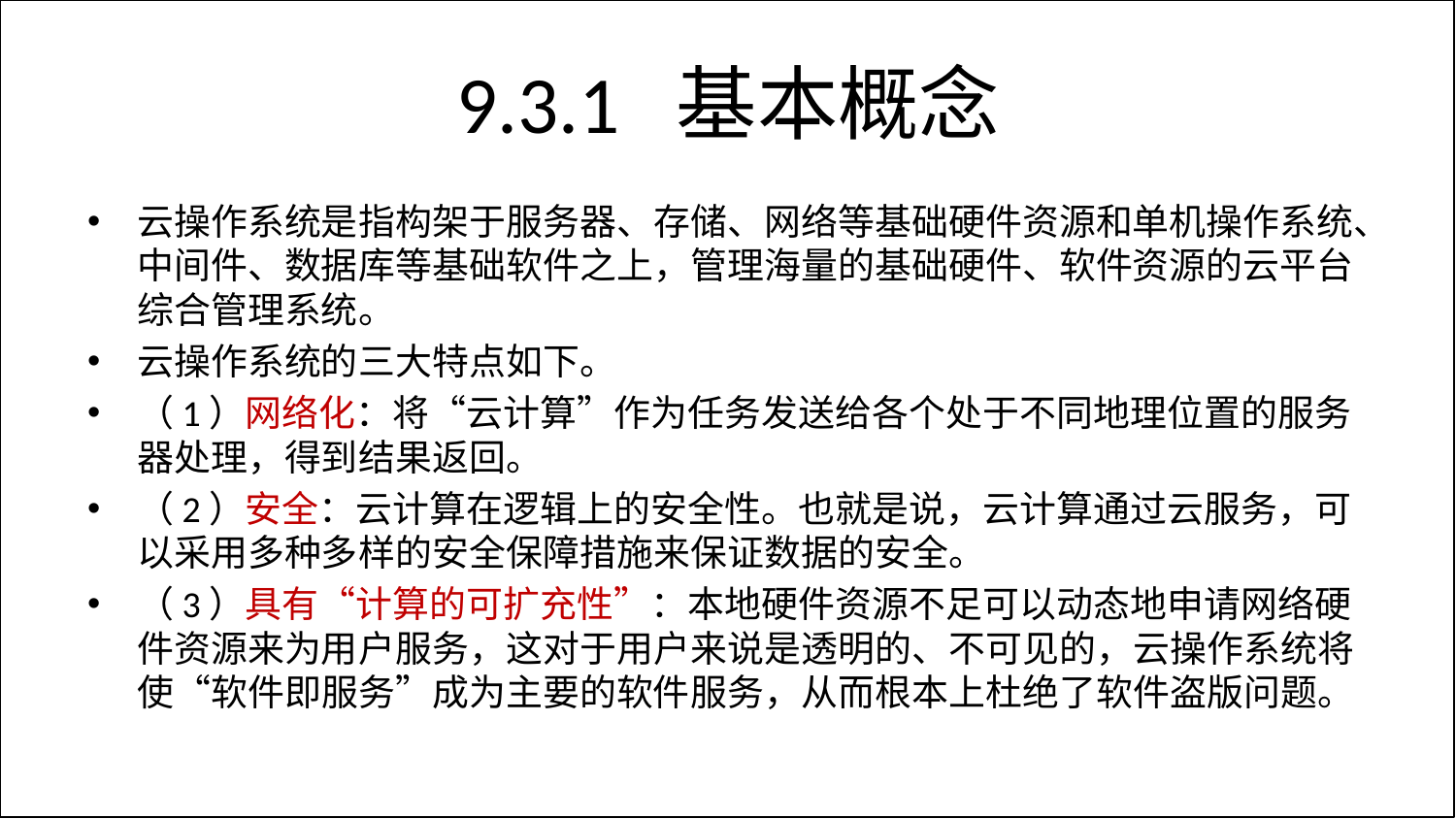

# 9.3.1  基本概念
云操作系统是指构架于服务器、存储、网络等基础硬件资源和单机操作系统、中间件、数据库等基础软件之上，管理海量的基础硬件、软件资源的云平台综合管理系统。
云操作系统的三大特点如下。
（1）网络化：将“云计算”作为任务发送给各个处于不同地理位置的服务器处理，得到结果返回。
（2）安全：云计算在逻辑上的安全性。也就是说，云计算通过云服务，可以采用多种多样的安全保障措施来保证数据的安全。
（3）具有“计算的可扩充性”：本地硬件资源不足可以动态地申请网络硬件资源来为用户服务，这对于用户来说是透明的、不可见的，云操作系统将使“软件即服务”成为主要的软件服务，从而根本上杜绝了软件盗版问题。